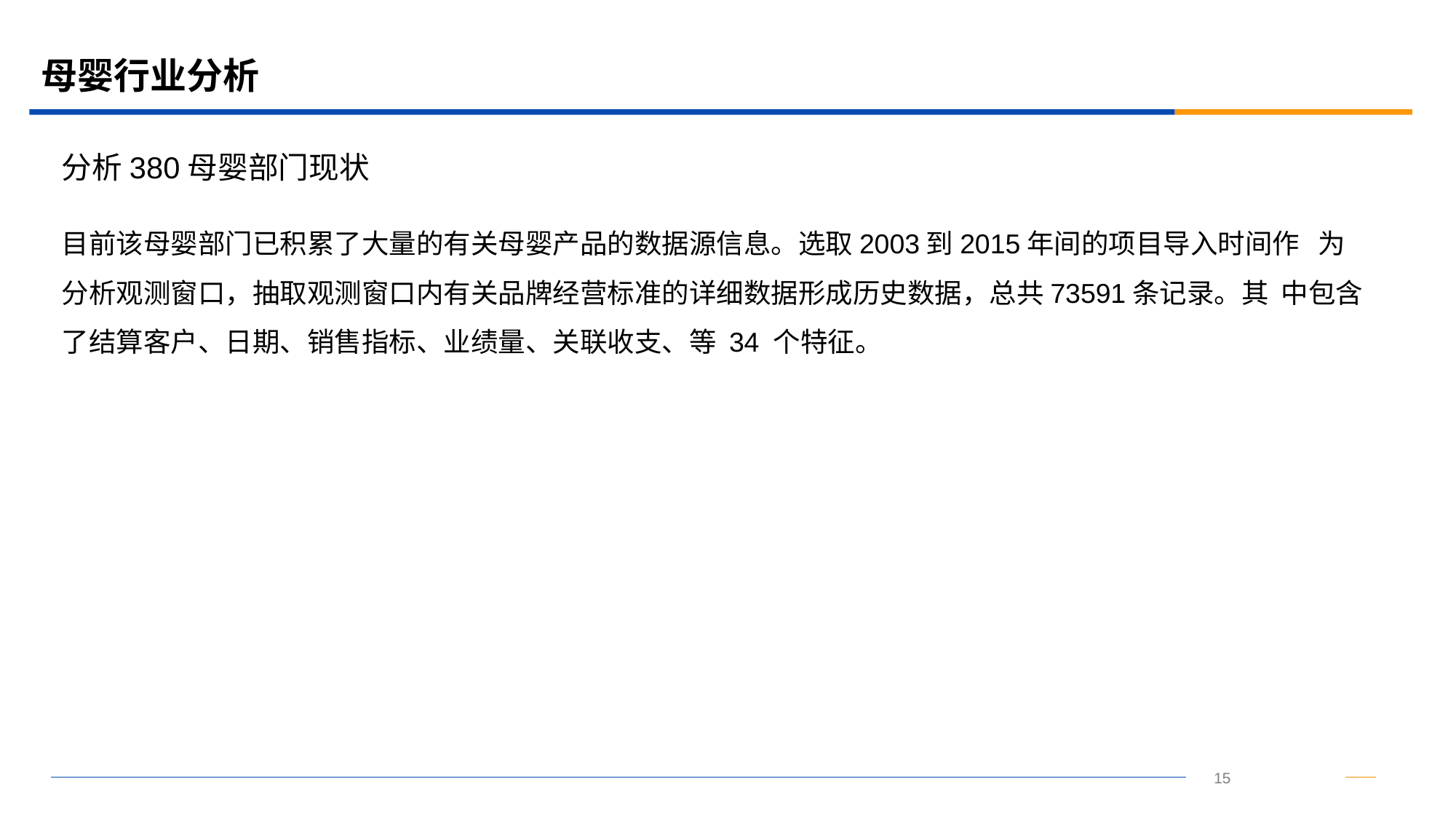

# 母婴行业分析
分析380母婴部门现状
目前该母婴部门已积累了大量的有关母婴产品的数据源信息。选取2003到2015年间的项目导入时间作   为分析观测窗口，抽取观测窗口内有关品牌经营标准的详细数据形成历史数据，总共73591条记录。其  中包含了结算客户、日期、销售指标、业绩量、关联收支、等 34 个特征。